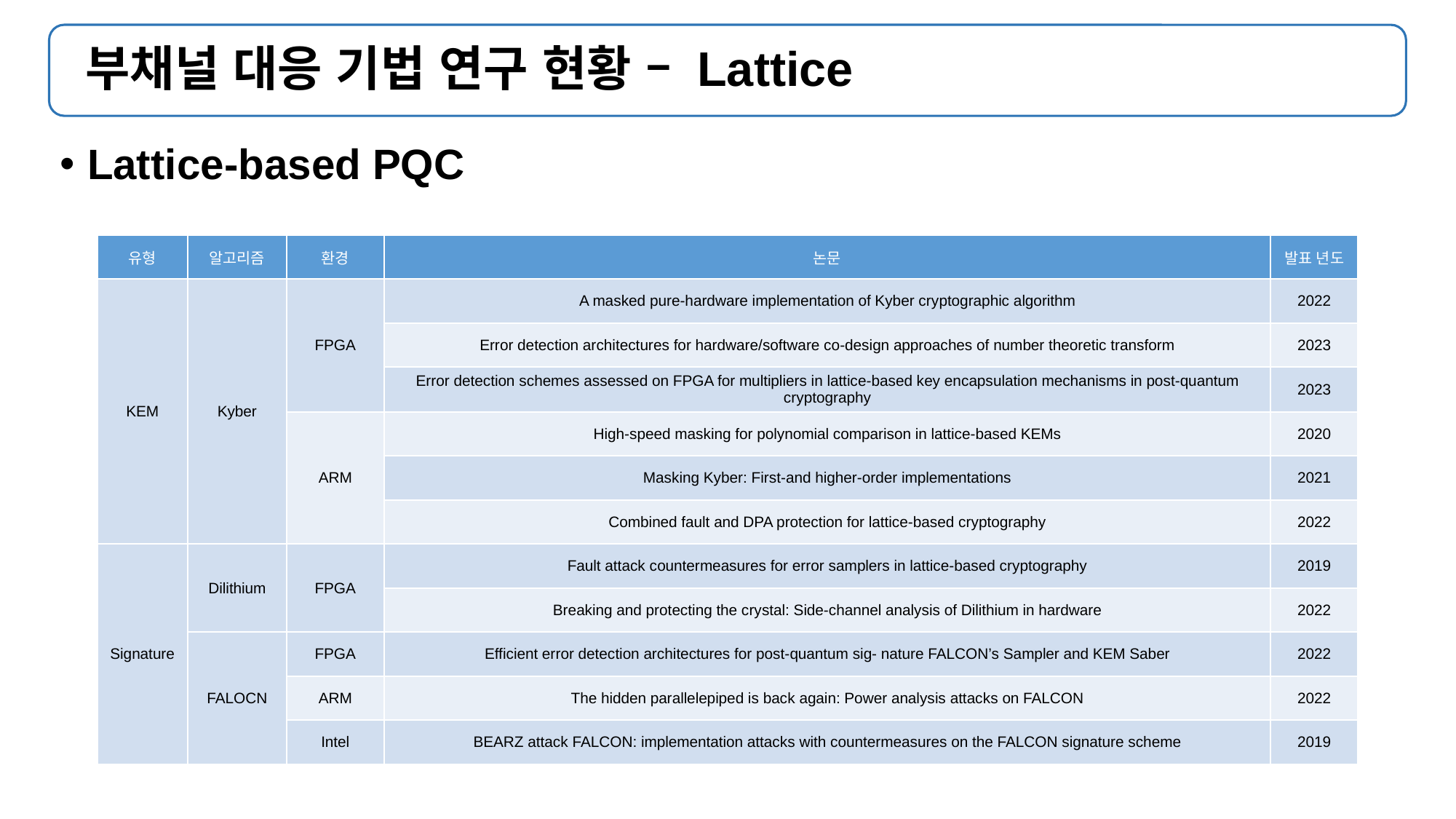

# 부채널 대응 기법 연구 현황 – Lattice
Lattice-based PQC

| 유형 | 알고리즘 | 환경 | 논문 | 발표 년도 |
| --- | --- | --- | --- | --- |
| KEM | Kyber | FPGA | A masked pure-hardware implementation of Kyber cryptographic algorithm | 2022 |
|  |  |  | Error detection architectures for hardware/software co-design approaches of number theoretic transform | 2023 |
|  |  |  | Error detection schemes assessed on FPGA for multipliers in lattice-based key encapsulation mechanisms in post-quantum cryptography | 2023 |
|  |  | ARM | High-speed masking for polynomial comparison in lattice-based KEMs | 2020 |
|  |  |  | Masking Kyber: First-and higher-order implementations | 2021 |
|  |  |  | Combined fault and DPA protection for lattice-based cryptography | 2022 |
| Signature | Dilithium | FPGA | Fault attack countermeasures for error samplers in lattice-based cryptography | 2019 |
|  |  |  | Breaking and protecting the crystal: Side-channel analysis of Dilithium in hardware | 2022 |
|  | FALOCN | FPGA | Efficient error detection architectures for post-quantum sig- nature FALCON’s Sampler and KEM Saber | 2022 |
|  |  | ARM | The hidden parallelepiped is back again: Power analysis attacks on FALCON | 2022 |
|  |  | Intel | BEARZ attack FALCON: implementation attacks with countermeasures on the FALCON signature scheme | 2019 |